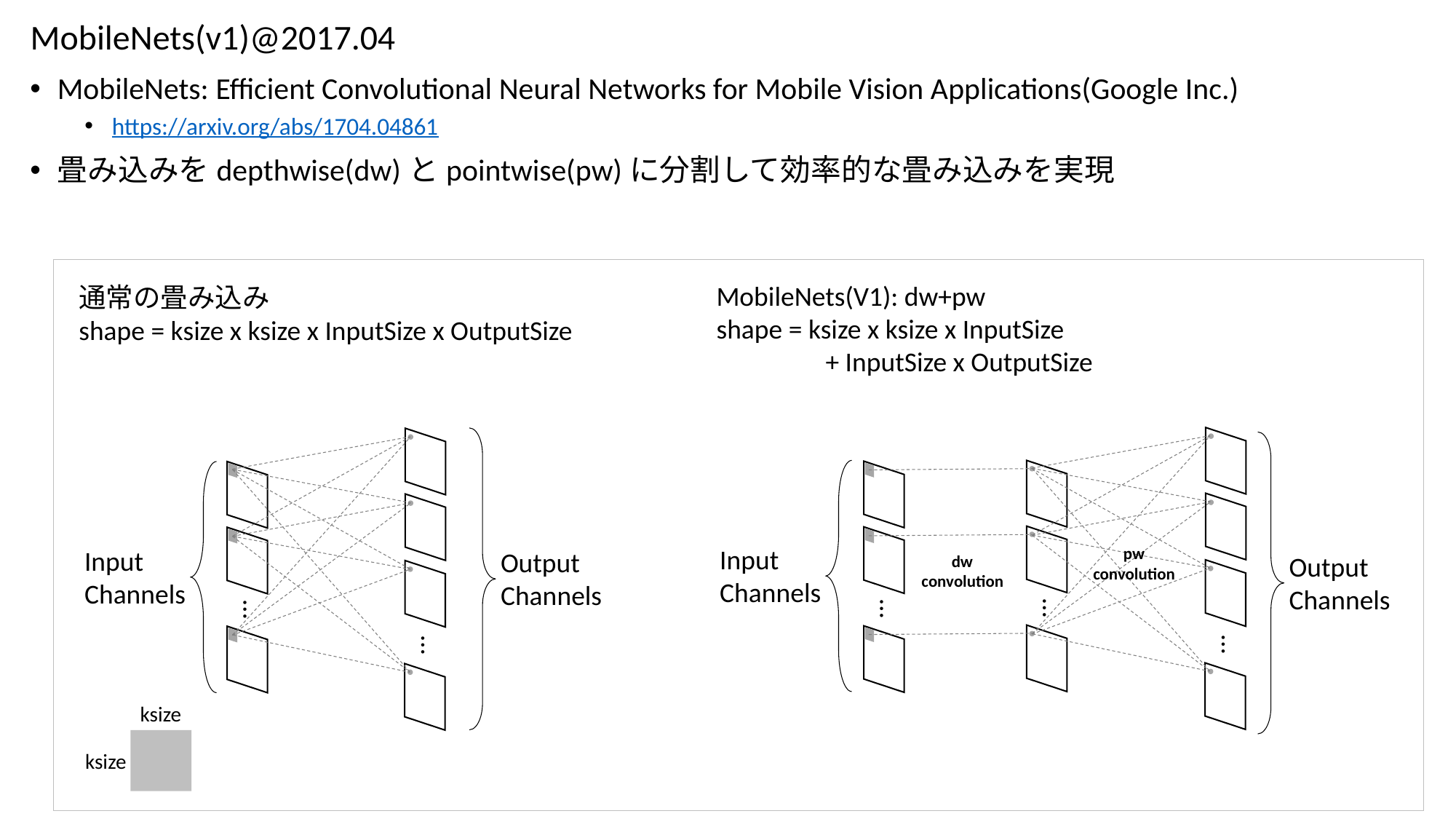

# MobileNets(v1)@2017.04
MobileNets: Efficient Convolutional Neural Networks for Mobile Vision Applications(Google Inc.)
https://arxiv.org/abs/1704.04861
畳み込みをdepthwise(dw)とpointwise(pw)に分割して効率的な畳み込みを実現

MobileNets(V1): dw+pw
shape = ksize x ksize x InputSize
	+ InputSize x OutputSize
通常の畳み込み
shape = ksize x ksize x InputSize x OutputSize

…

…

…

…

…

Input
Channels
pw
convolution
Input
Channels
Output
Channels
Output
Channels
dw
convolution
ksize

ksize